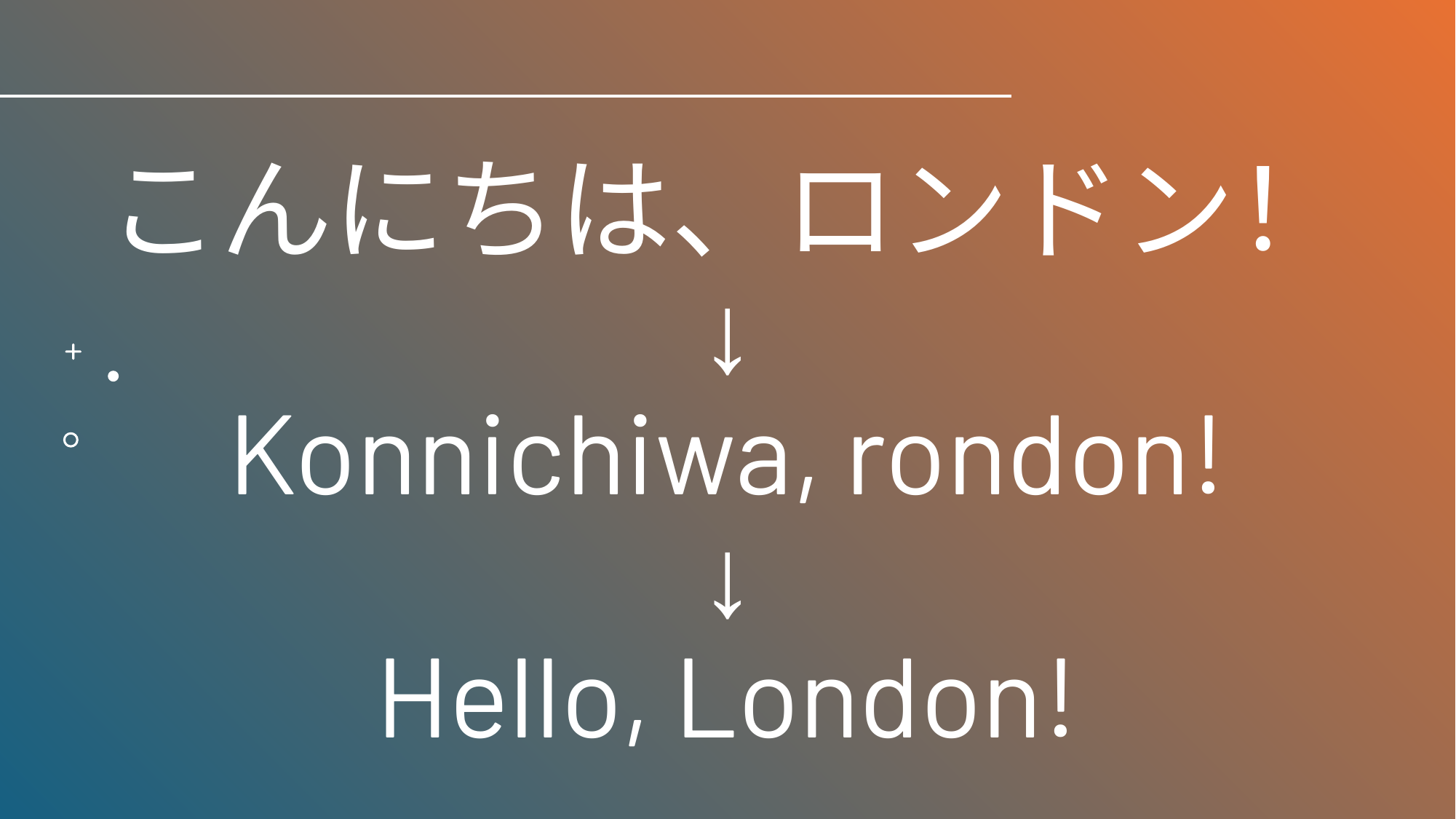

こんにちは、ロンドン！
↓
Konnichiwa, rondon!
↓
Hello, London!